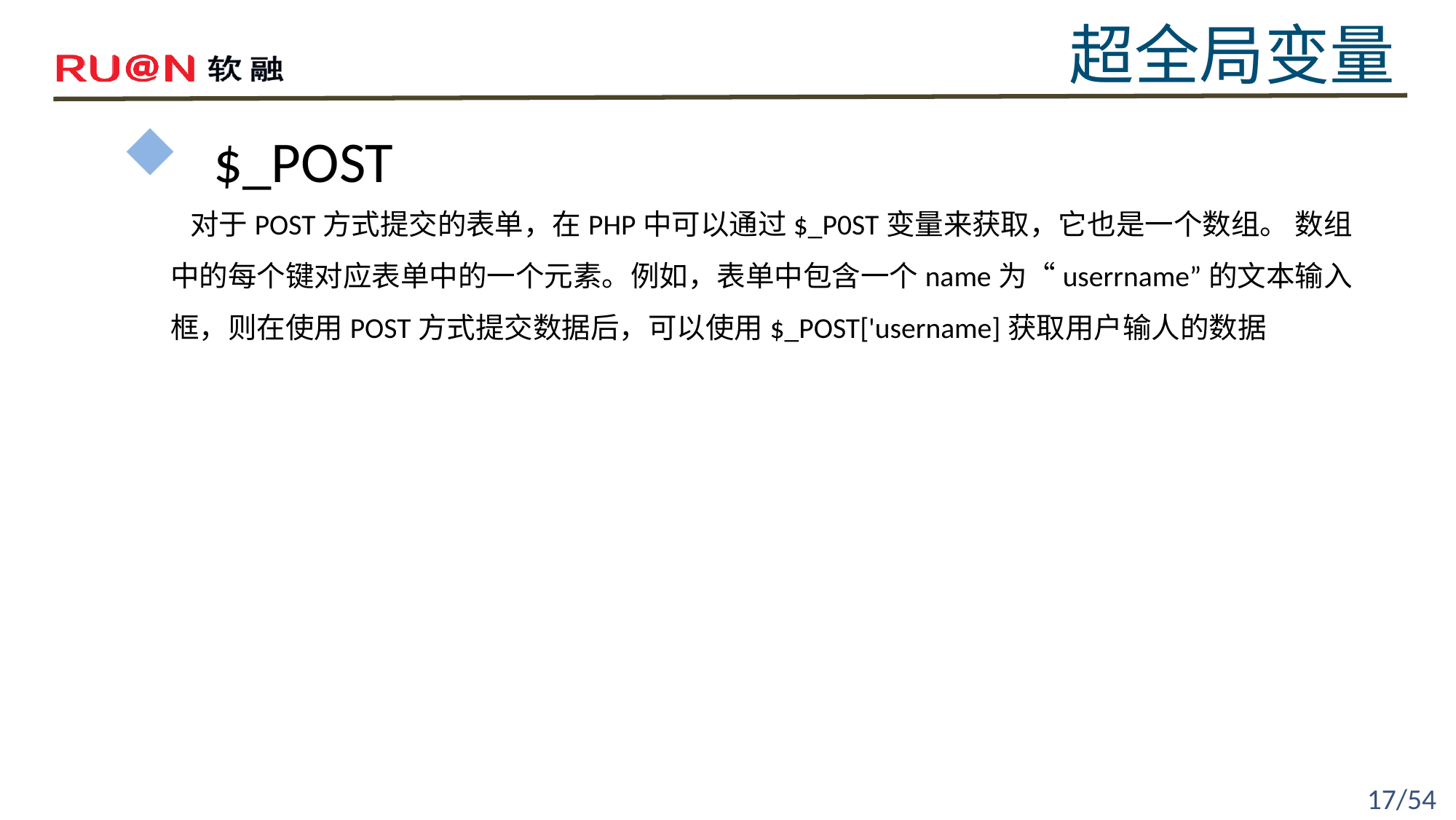

超全局变量
  $_POST
  对于POST方式提交的表单，在PHP中可以通过$_P0ST变量来获取，它也是一个数组。 数组中的每个键对应表单中的一个元素。例如，表单中包含一个name为“userrname”的文本输入框，则在使用POST方式提交数据后，可以使用$_POST['username]获取用户输人的数据
17/54